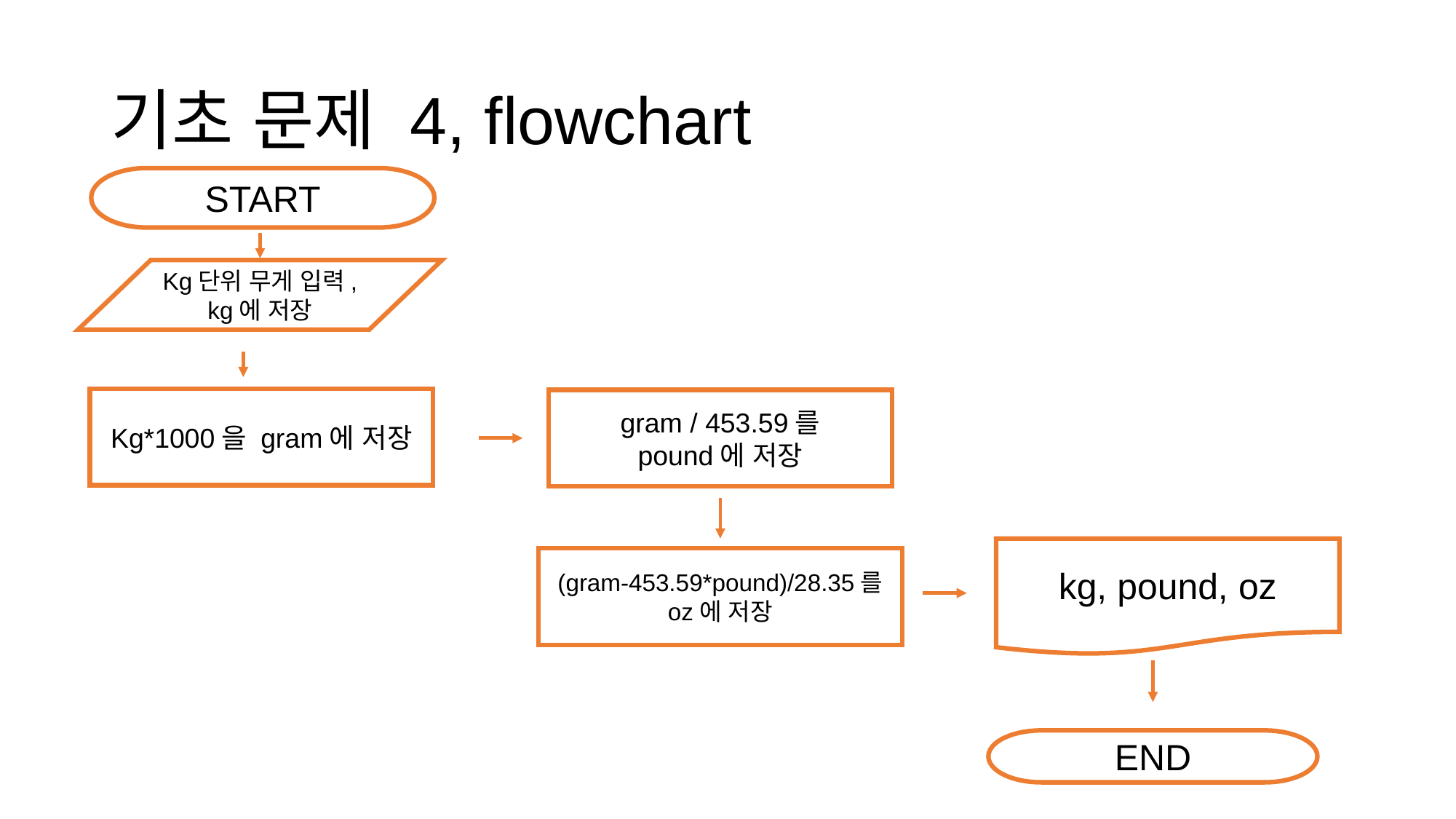

# 기초 문제 4, flowchart
START
Kg단위 무게 입력, kg에 저장
kg, pound, oz
END
Kg*1000을 gram에 저장
gram / 453.59를
pound에 저장
(gram-453.59*pound)/28.35를
oz에 저장